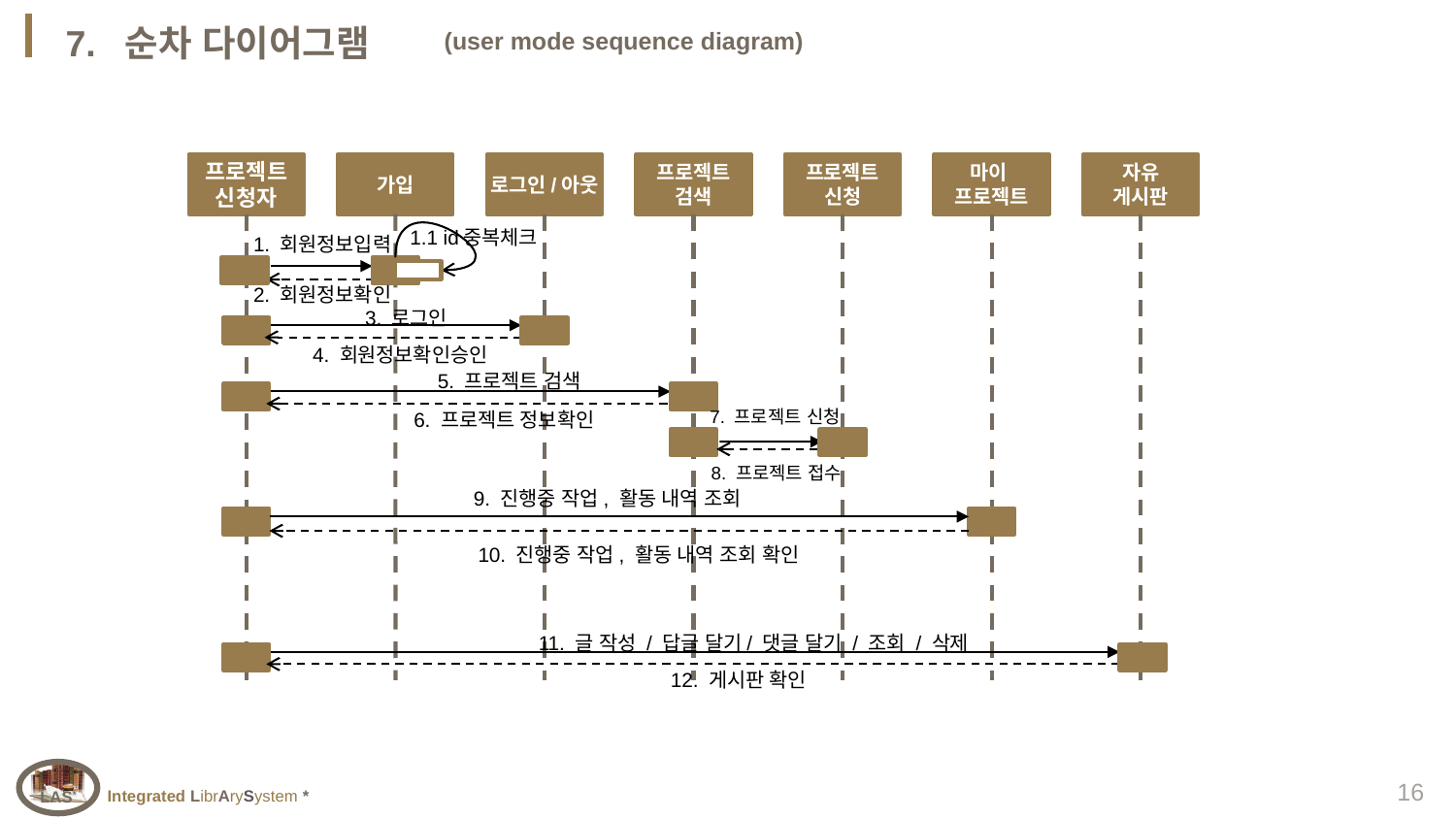

7.  순차 다이어그램
(user mode sequence diagram)
프로젝트
신청자
가입
로그인/아웃
프로젝트
검색
프로젝트
신청
마이
프로젝트
자유
게시판
1.1 id중복체크
1. 회원정보입력

2. 회원정보확인
3. 로그인

4. 회원정보확인승인
5. 프로젝트 검색

7. 프로젝트 신청
6. 프로젝트 정보확인

8. 프로젝트 접수
9. 진행중 작업, 활동 내역 조회

10. 진행중 작업, 활동 내역 조회 확인
11. 글 작성 / 답글 달기/ 댓글 달기 / 조회 / 삭제

12. 게시판 확인
16